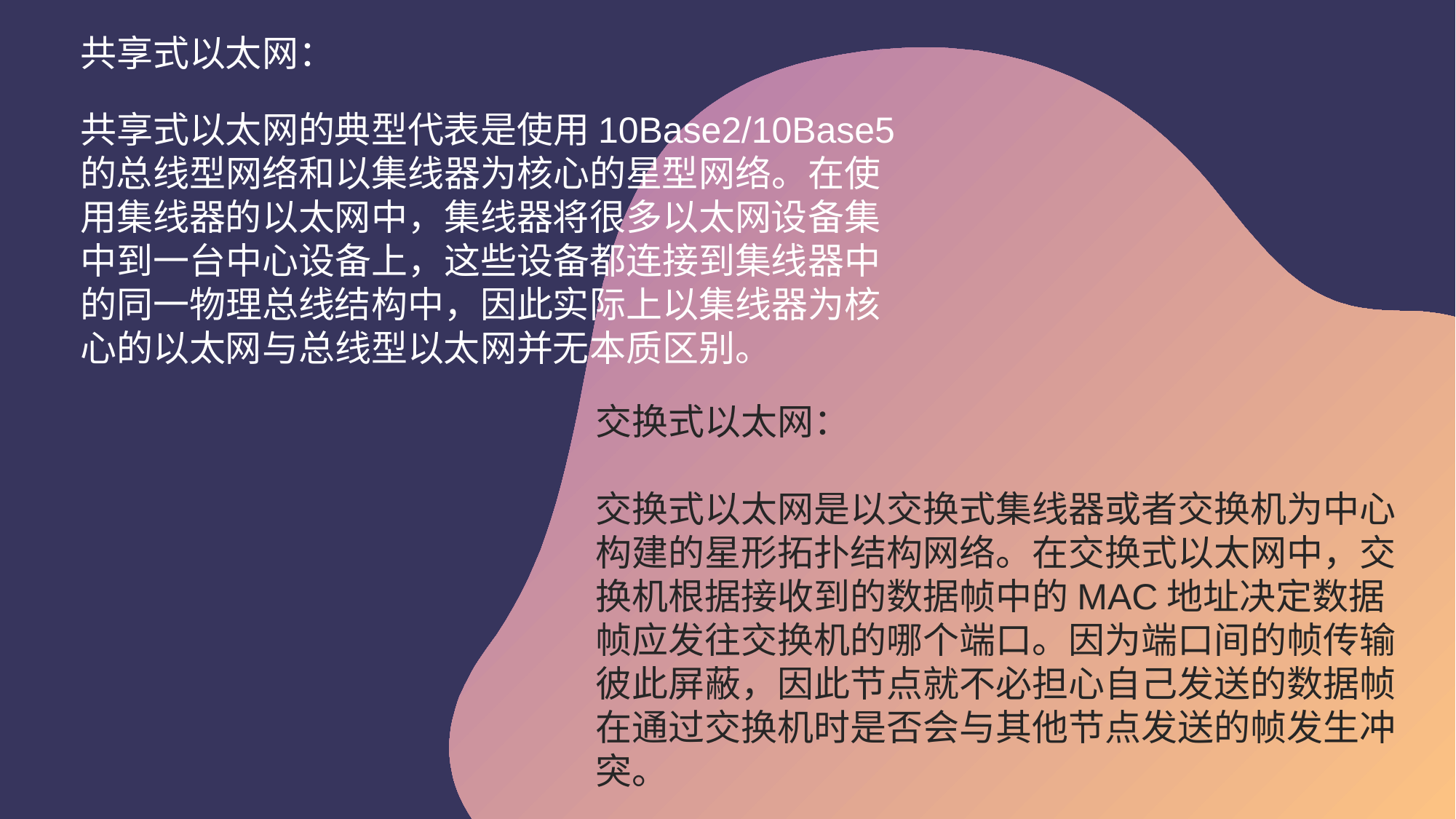

共享式以太网：

共享式以太网的典型代表是使用10Base2/10Base5的总线型网络和以集线器为核心的星型网络。在使用集线器的以太网中，集线器将很多以太网设备集中到一台中心设备上，这些设备都连接到集线器中的同一物理总线结构中，因此实际上以集线器为核心的以太网与总线型以太网并无本质区别。
交换式以太网：

交换式以太网是以交换式集线器或者交换机为中心构建的星形拓扑结构网络。在交换式以太网中，交换机根据接收到的数据帧中的MAC地址决定数据帧应发往交换机的哪个端口。因为端口间的帧传输彼此屏蔽，因此节点就不必担心自己发送的数据帧在通过交换机时是否会与其他节点发送的帧发生冲突。